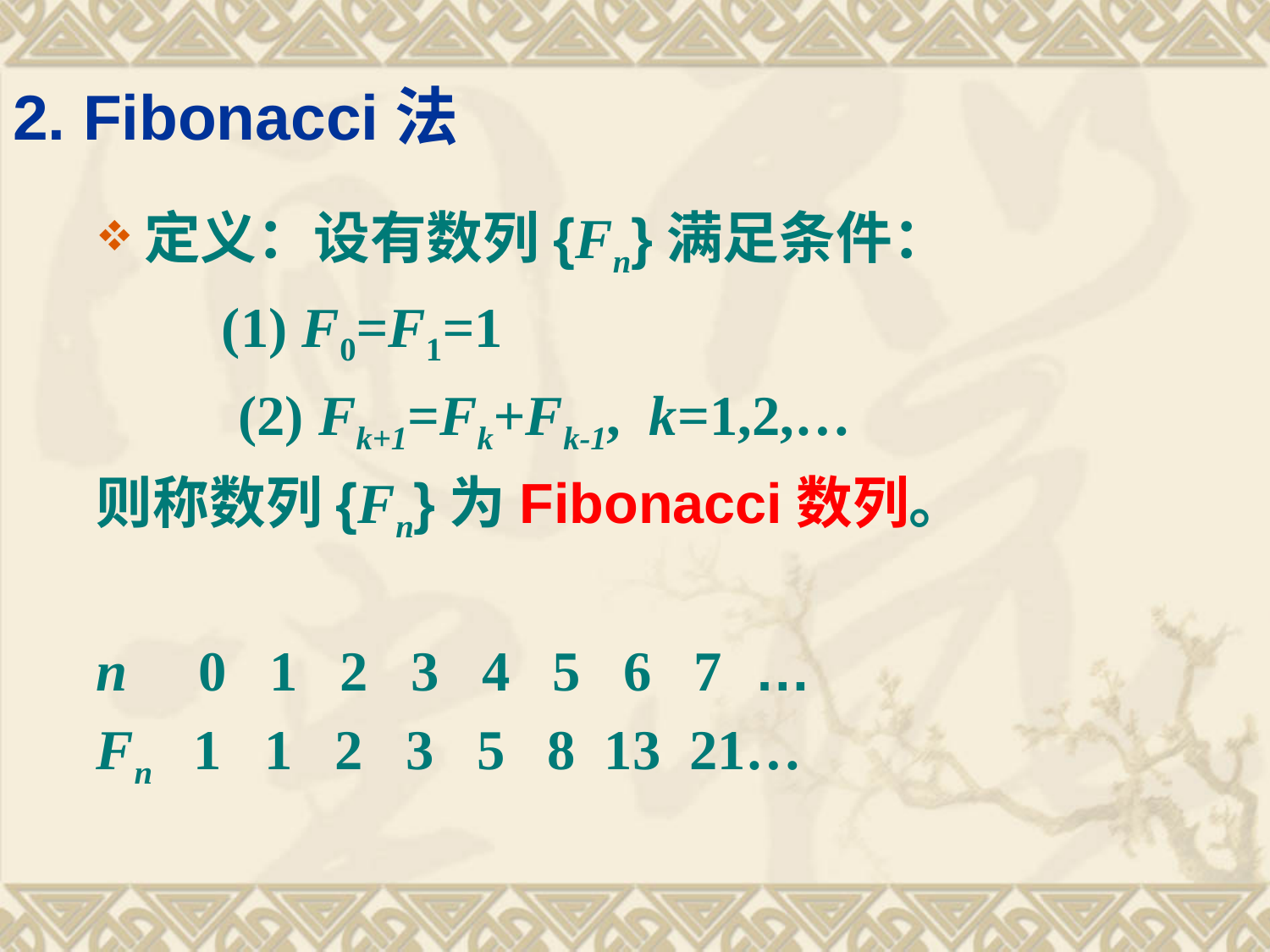

# 2. Fibonacci法
定义：设有数列{Fn}满足条件：
        (1) F0=F1=1
          (2) Fk+1=Fk+Fk-1,  k=1,2,…
则称数列{Fn}为Fibonacci数列。

n     0   1   2   3   4   5   6   7  …
Fn     1   1   2   3   5   8  13  21…